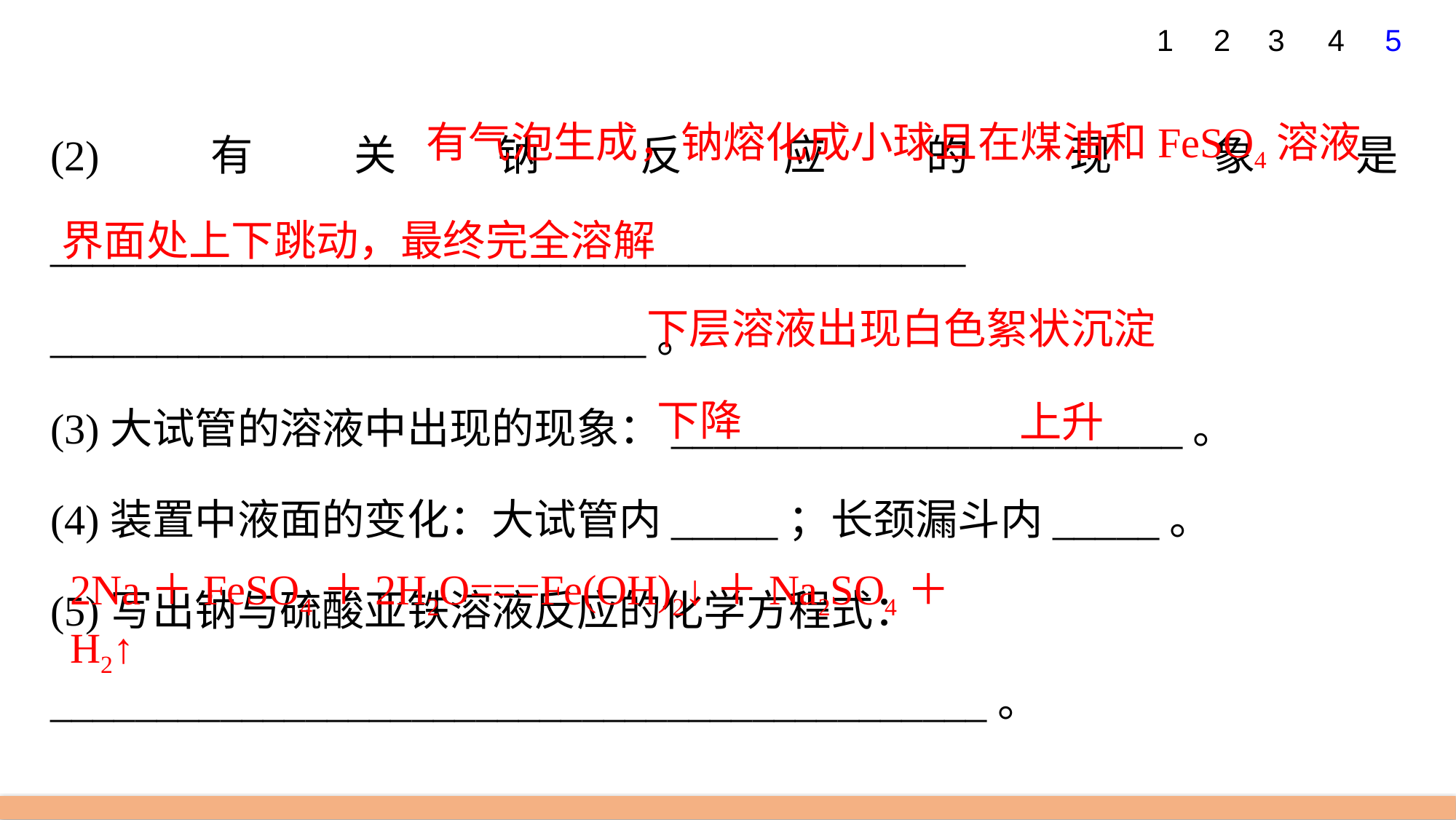

1
2
3
4
5
	                            有气泡生成，钠熔化成小球且在煤油和FeSO4溶液
 界面处上下跳动，最终完全溶解
(2)有关钠反应的现象是___________________________________________
____________________________。
(3)大试管的溶液中出现的现象：________________________。
(4)装置中液面的变化：大试管内_____；长颈漏斗内_____。
(5)写出钠与硫酸亚铁溶液反应的化学方程式：
____________________________________________。
下层溶液出现白色絮状沉淀
下降
上升
2Na＋FeSO4＋2H2O===Fe(OH)2↓＋Na2SO4＋H2↑